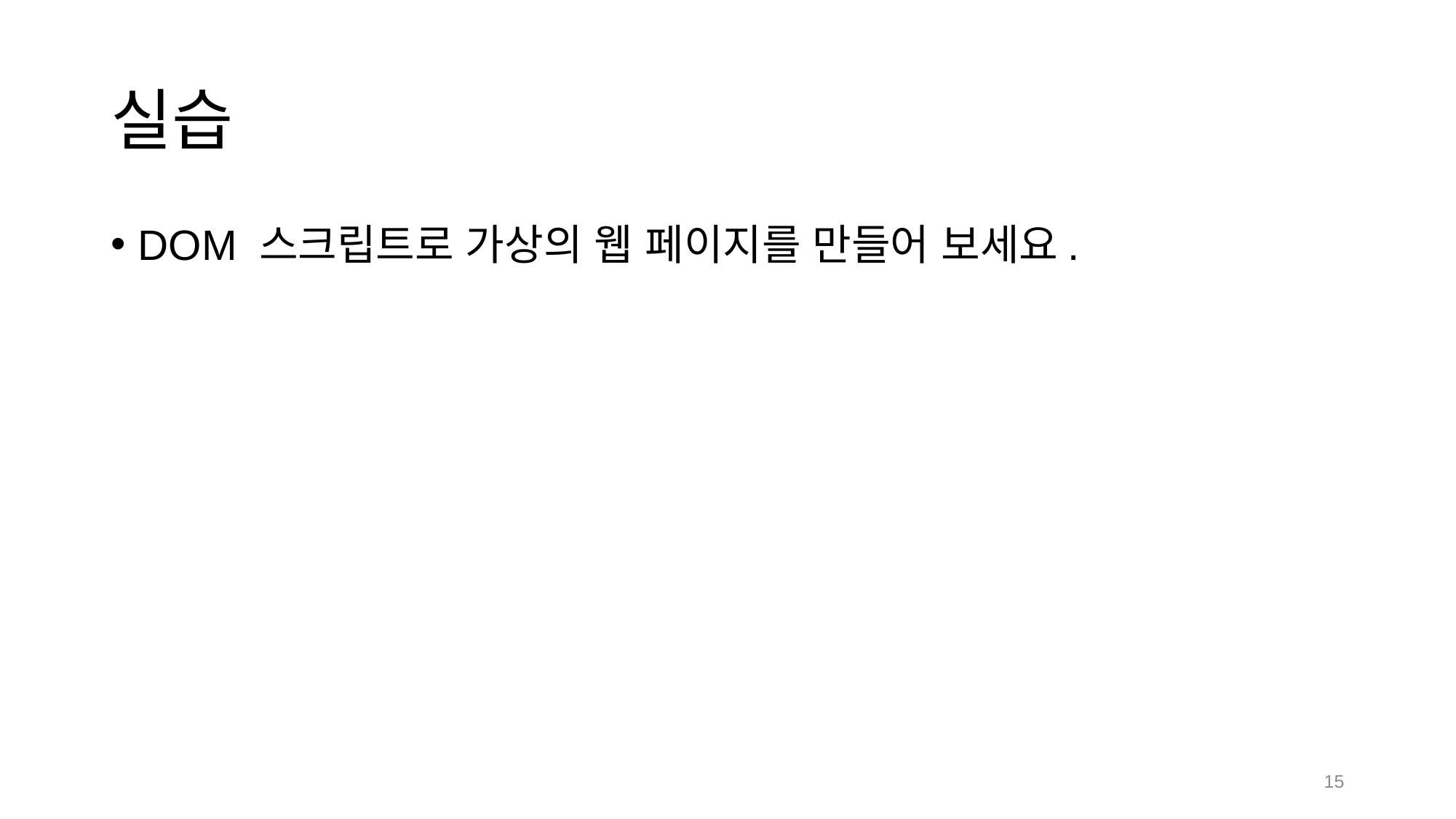

# 실습
DOM 스크립트로 가상의 웹 페이지를 만들어 보세요.
15